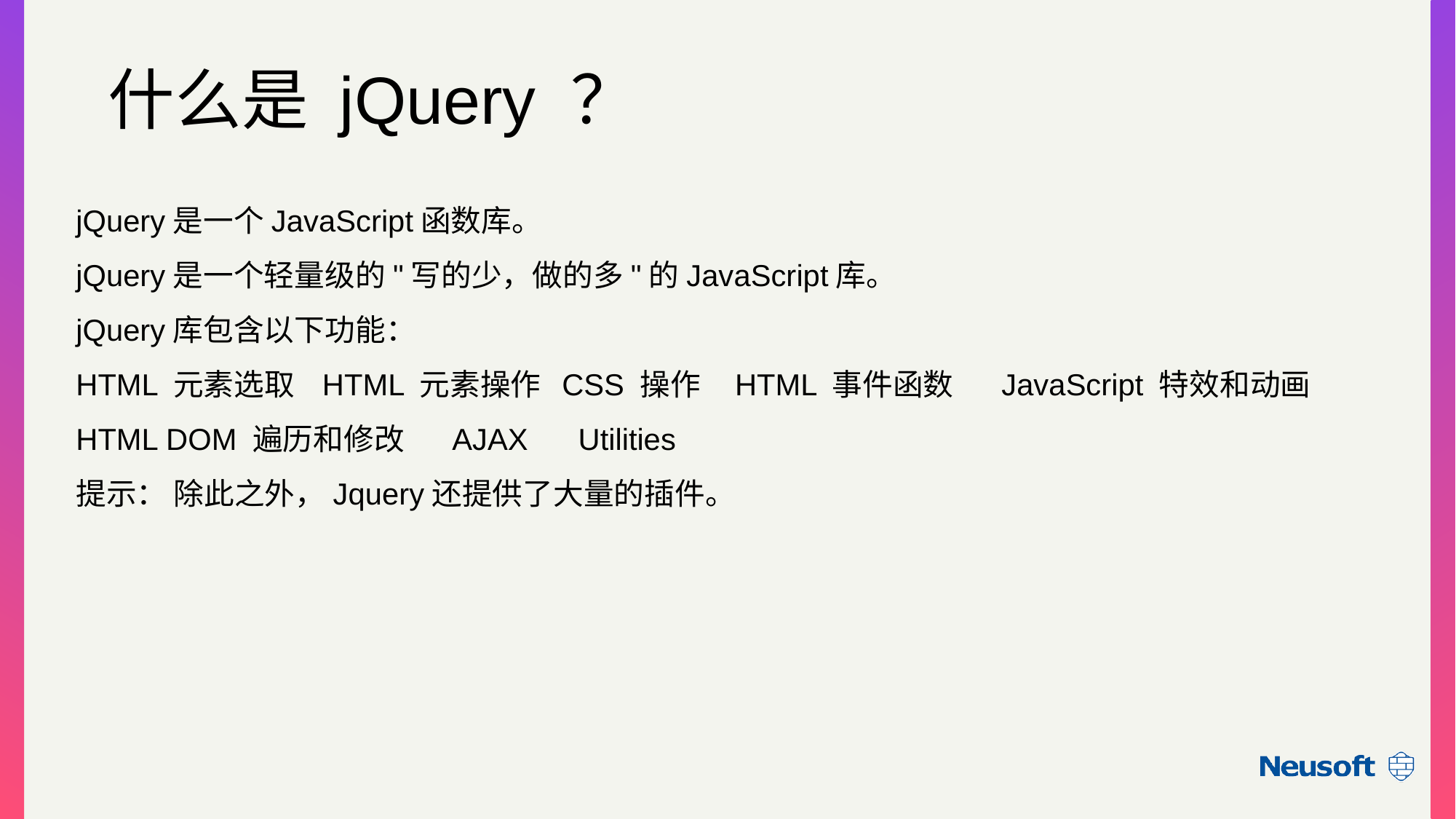

什么是 jQuery ？

jQuery是一个JavaScript函数库。
jQuery是一个轻量级的"写的少，做的多"的JavaScript库。
jQuery库包含以下功能：
HTML 元素选取   HTML 元素操作  CSS 操作    HTML 事件函数      JavaScript 特效和动画
HTML DOM 遍历和修改      AJAX      Utilities
提示： 除此之外，Jquery还提供了大量的插件。